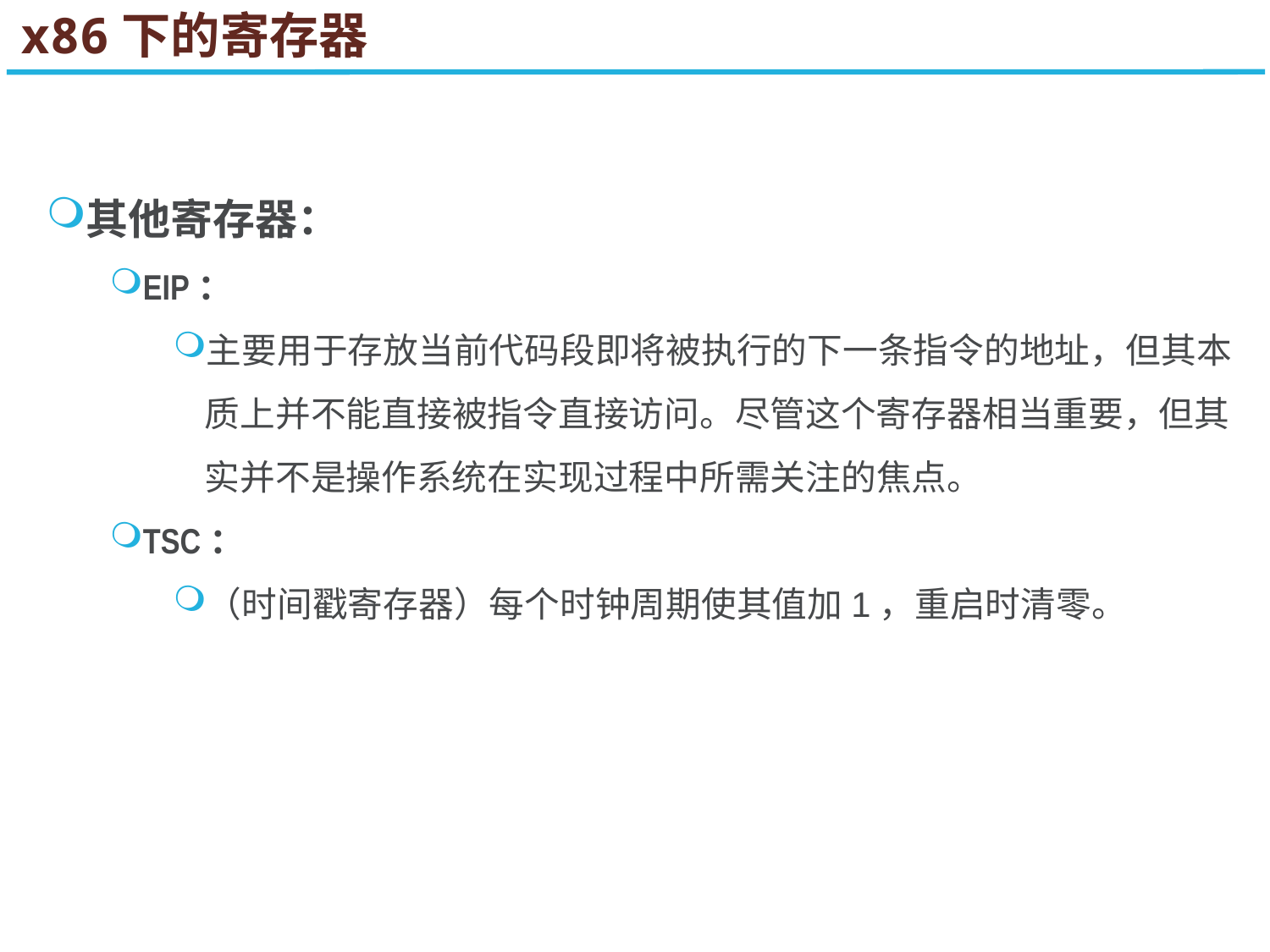

x86下的寄存器
其他寄存器：
EIP：
主要用于存放当前代码段即将被执行的下一条指令的地址，但其本质上并不能直接被指令直接访问。尽管这个寄存器相当重要，但其实并不是操作系统在实现过程中所需关注的焦点。
TSC：
（时间戳寄存器）每个时钟周期使其值加1，重启时清零。